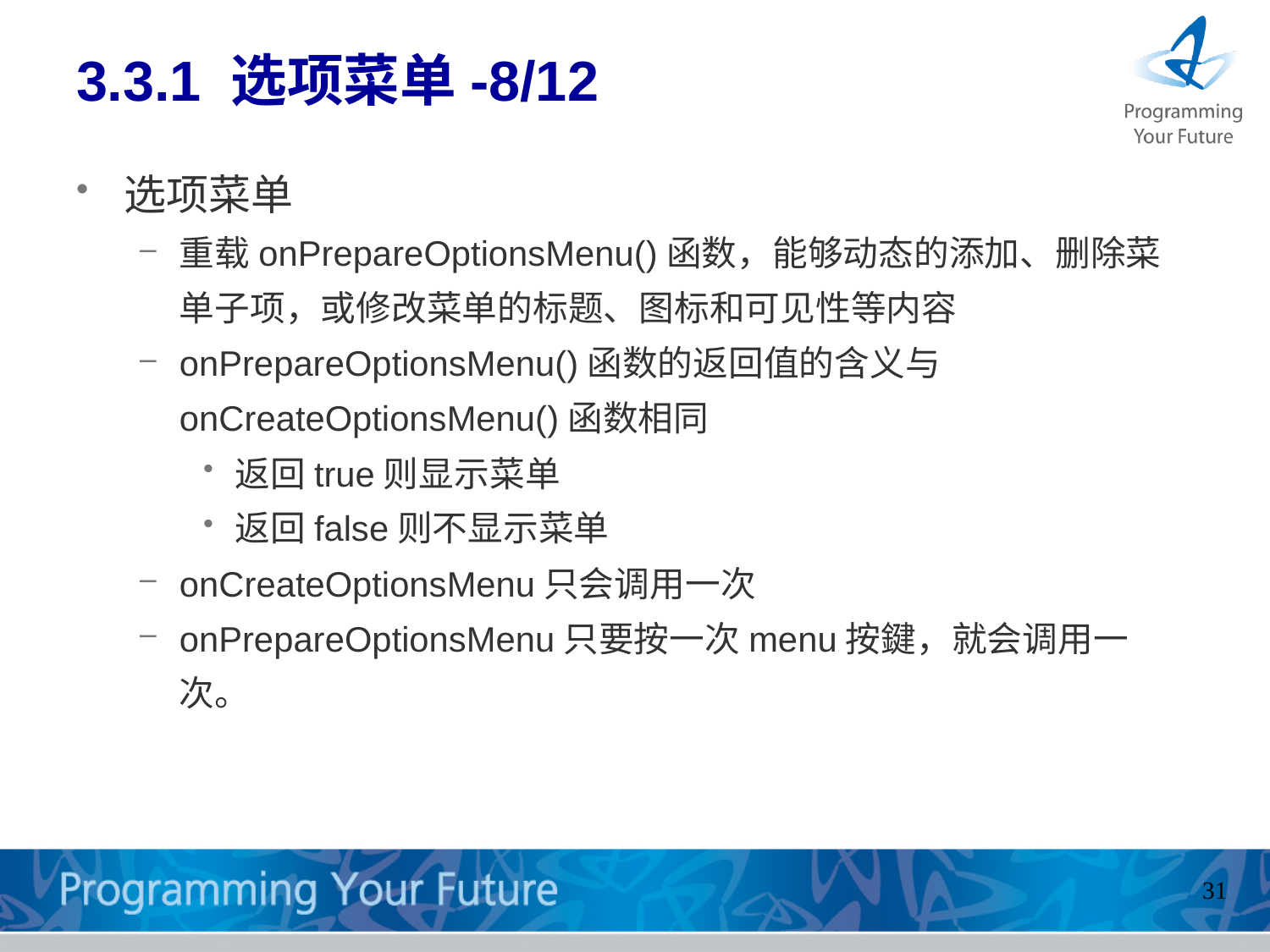

# 3.3.1 选项菜单-8/12
选项菜单
重载onPrepareOptionsMenu()函数，能够动态的添加、删除菜单子项，或修改菜单的标题、图标和可见性等内容
onPrepareOptionsMenu()函数的返回值的含义与onCreateOptionsMenu()函数相同
返回true则显示菜单
返回false则不显示菜单
onCreateOptionsMenu只会调用一次
onPrepareOptionsMenu只要按一次menu按鍵，就会调用一次。